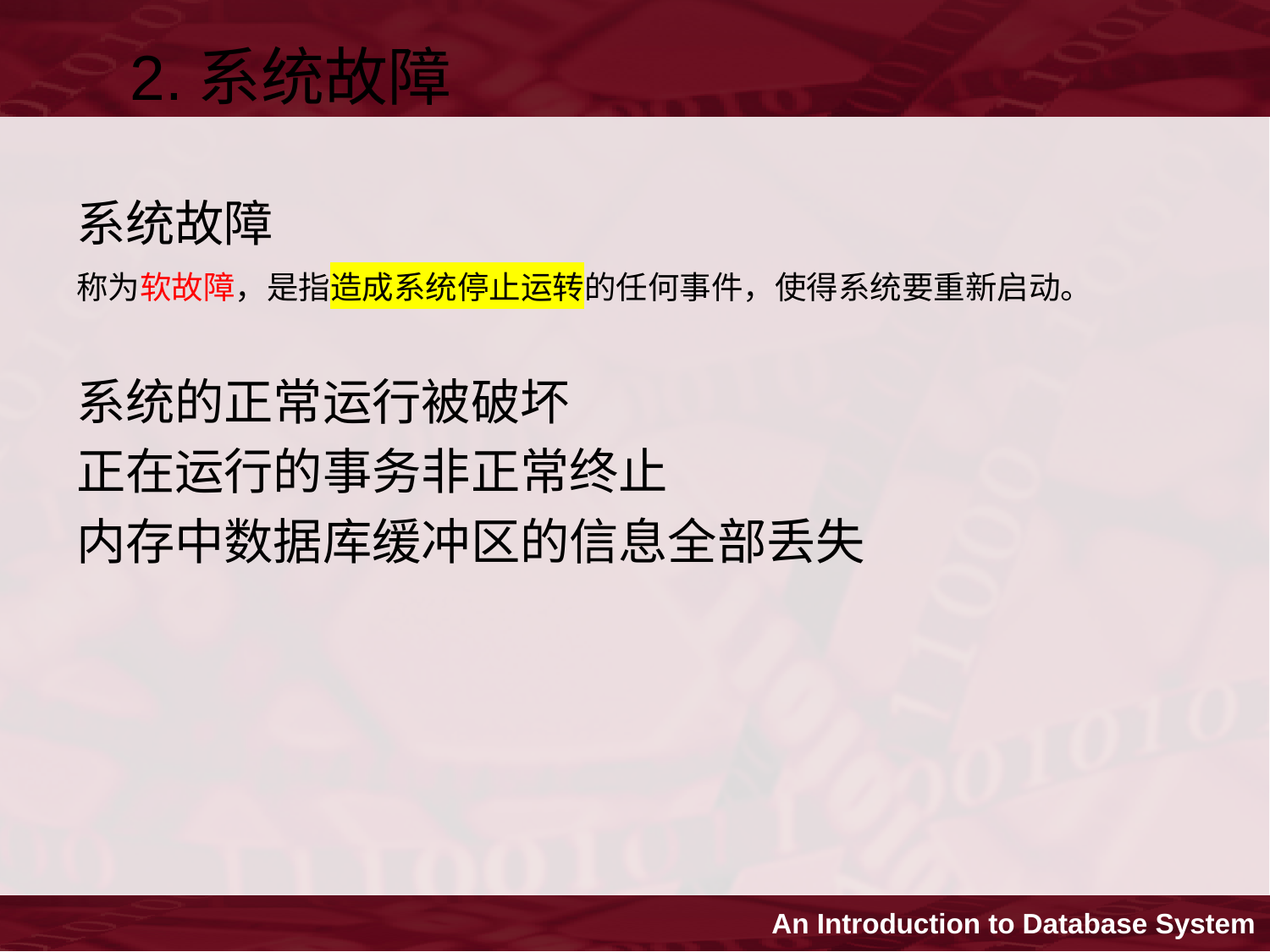

2.系统故障
系统故障
称为软故障，是指造成系统停止运转的任何事件，使得系统要重新启动。

系统的正常运行被破坏
正在运行的事务非正常终止
内存中数据库缓冲区的信息全部丢失